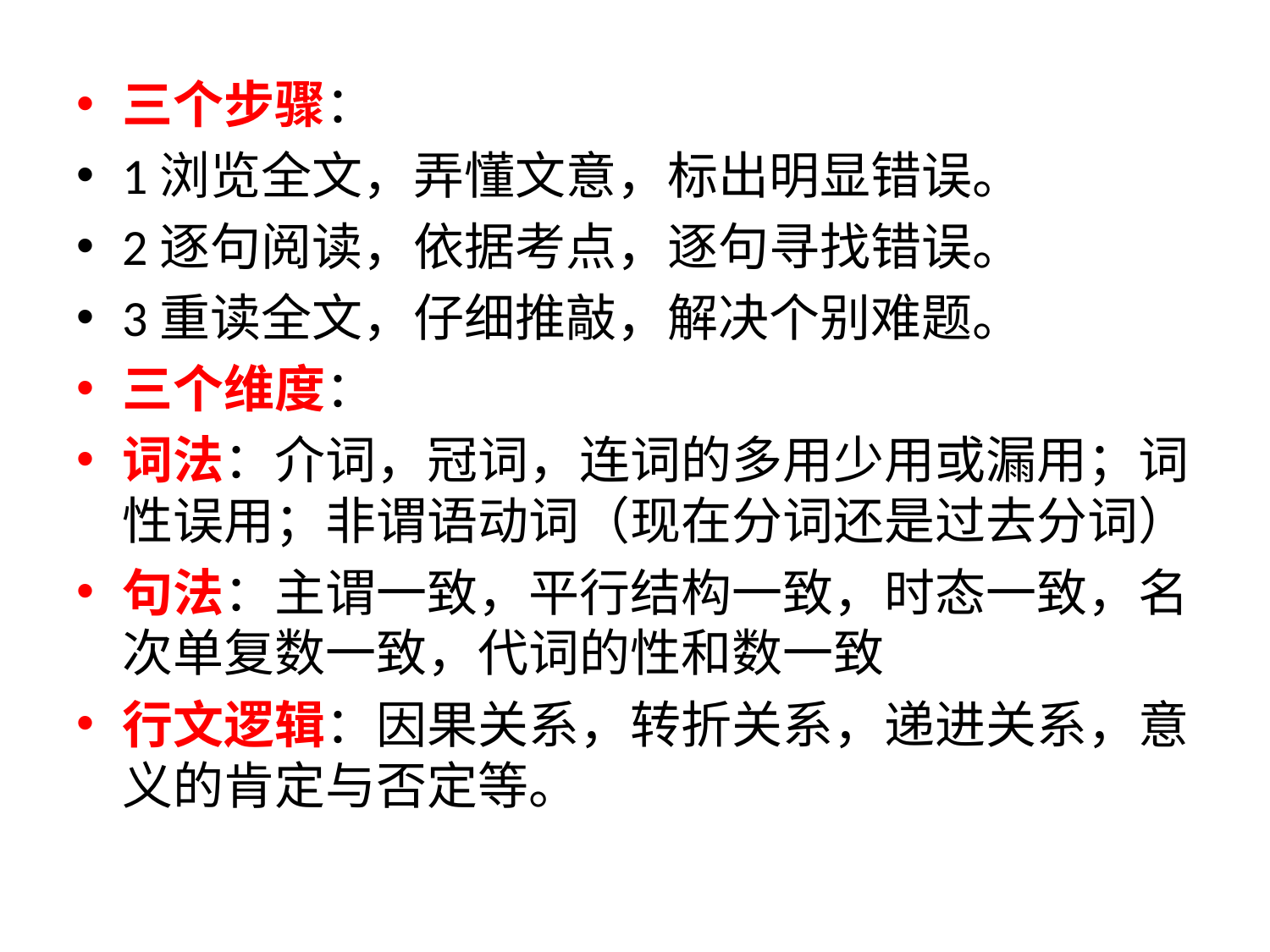

三个步骤：
1浏览全文，弄懂文意，标出明显错误。
2逐句阅读，依据考点，逐句寻找错误。
3重读全文，仔细推敲，解决个别难题。
三个维度：
词法：介词，冠词，连词的多用少用或漏用；词性误用；非谓语动词（现在分词还是过去分词）
句法：主谓一致，平行结构一致，时态一致，名次单复数一致，代词的性和数一致
行文逻辑：因果关系，转折关系，递进关系，意义的肯定与否定等。